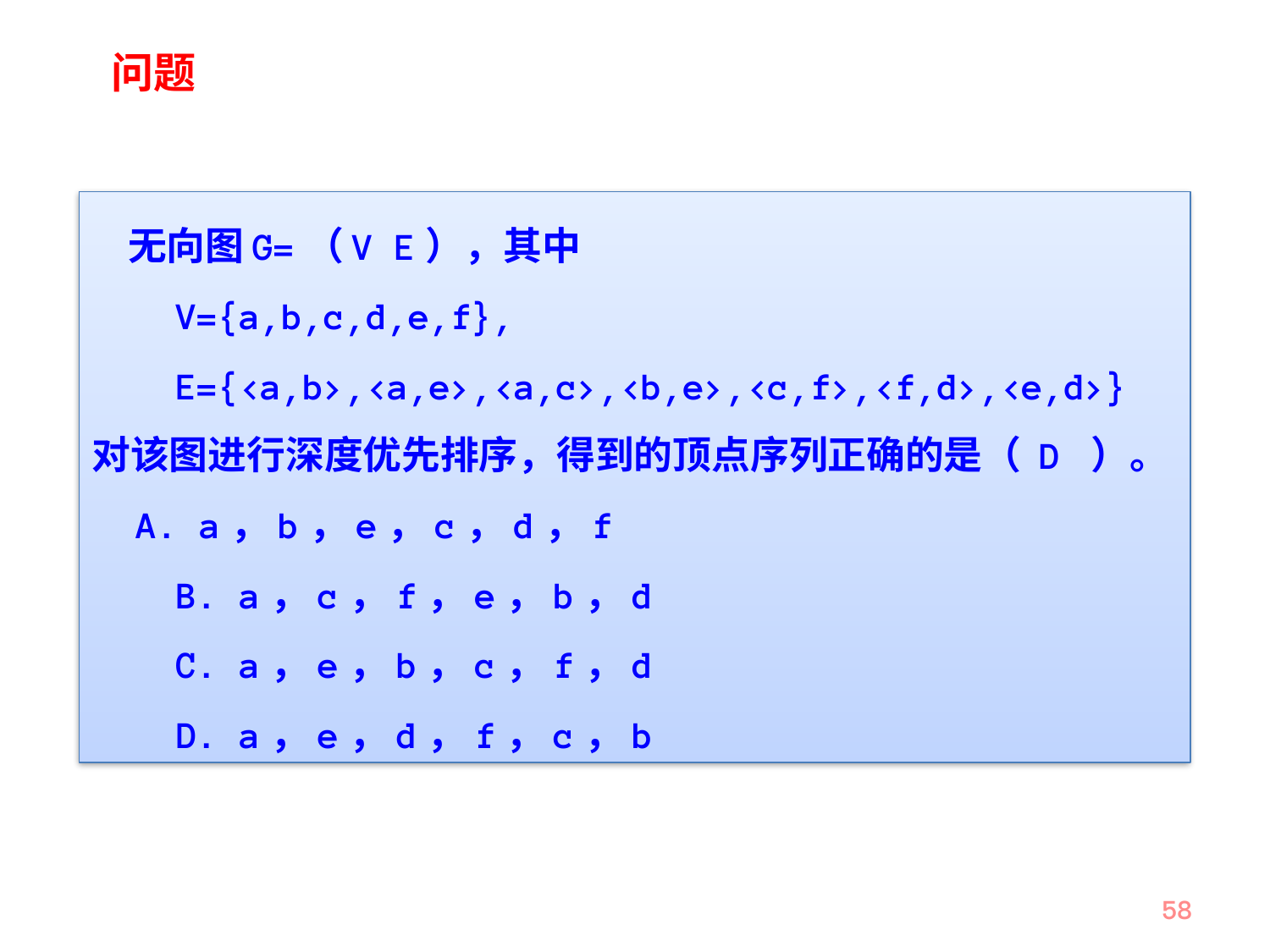

问题
   无向图G=（V E），其中
    V={a,b,c,d,e,f},
    E={<a,b>,<a,e>,<a,c>,<b,e>,<c,f>,<f,d>,<e,d>}
对该图进行深度优先排序，得到的顶点序列正确的是（ D ）。
    A. a，b，e，c，d，f
    B. a，c，f，e，b，d
    C. a，e，b，c，f，d
    D. a，e，d，f，c，b
58